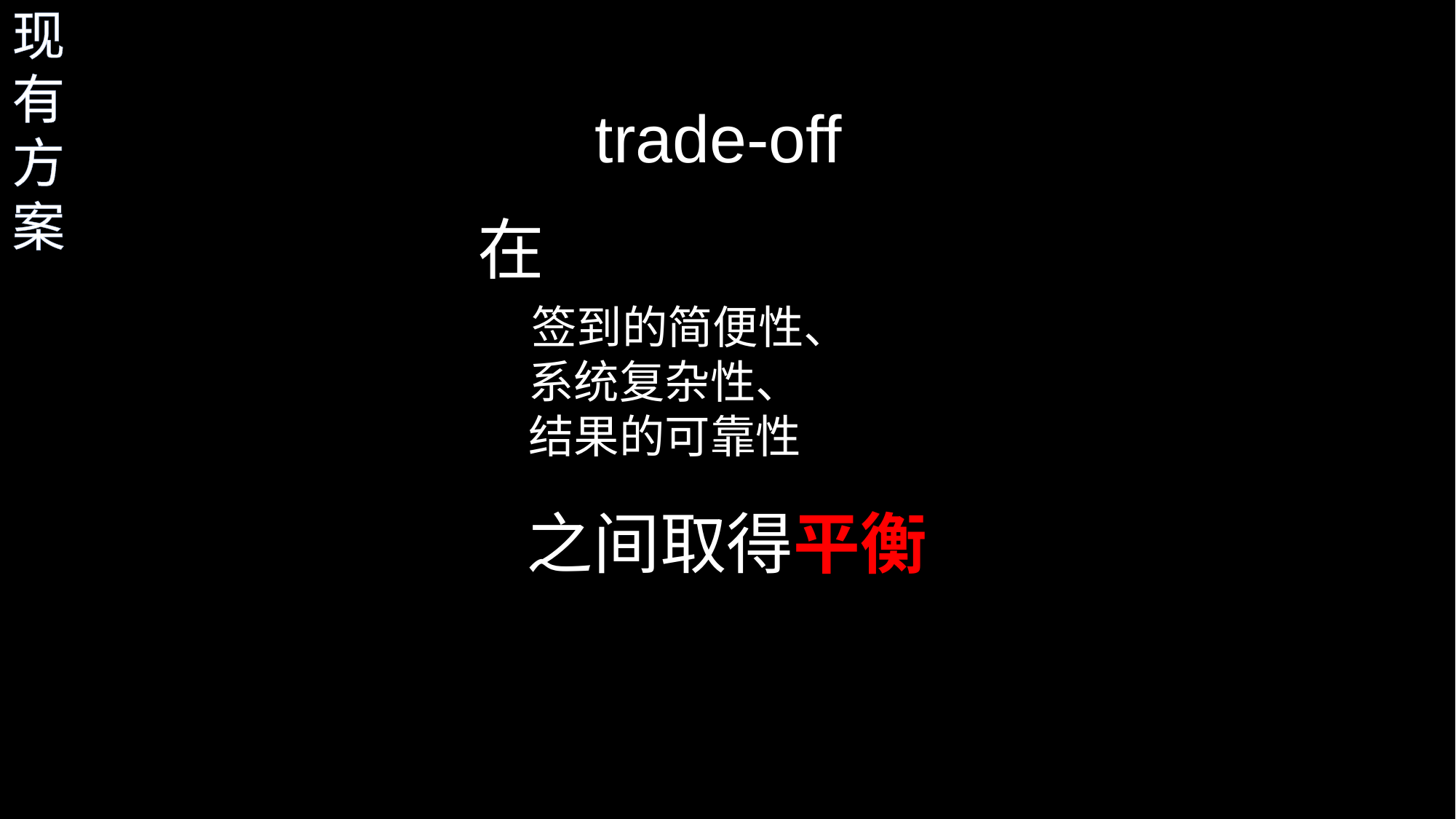

现有方案
trade-off
在
      签到的简便性、
 系统复杂性、
 结果的可靠性
之间取得平衡